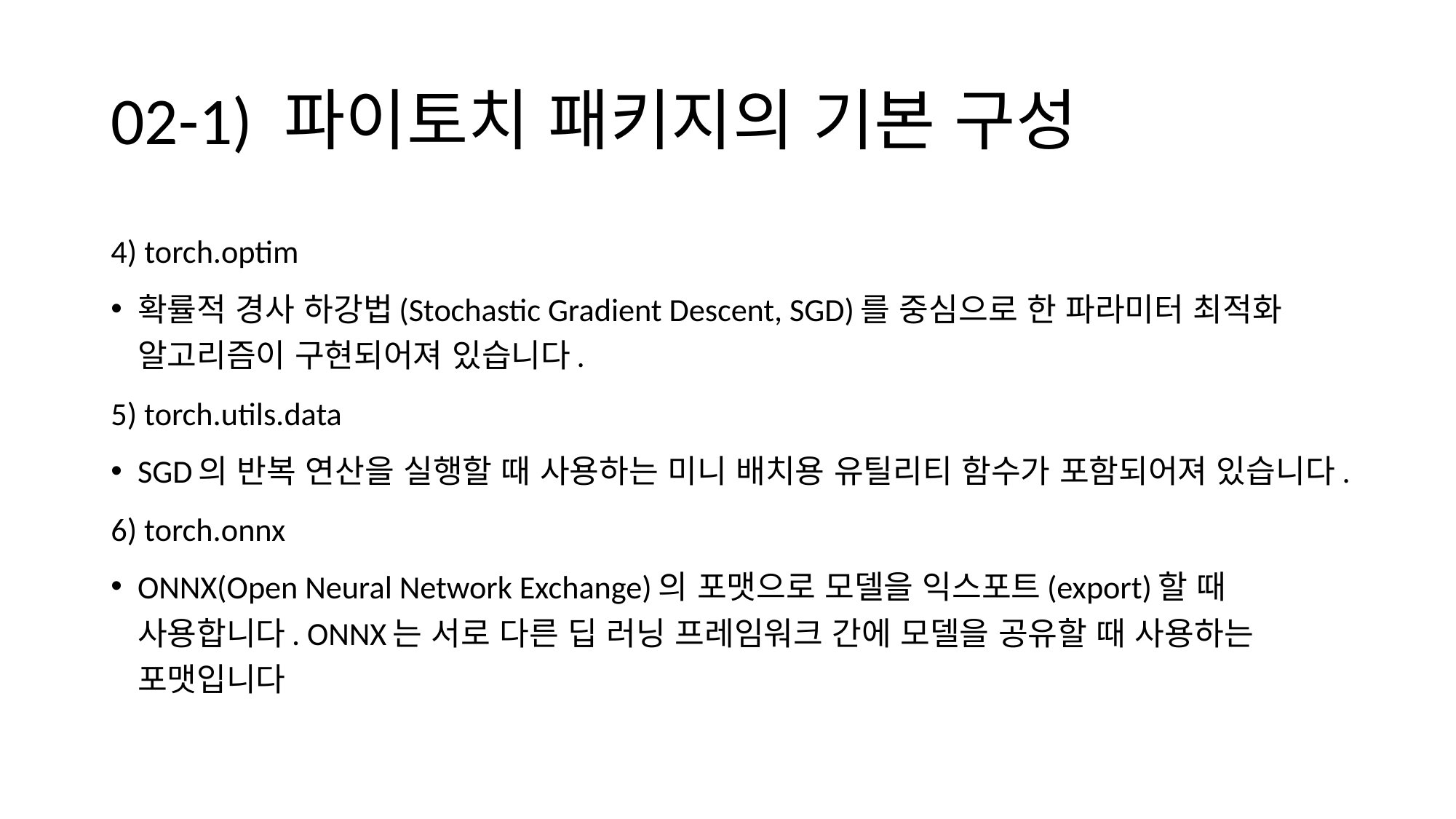

# 02-1) 파이토치 패키지의 기본 구성
4) torch.optim
확률적 경사 하강법(Stochastic Gradient Descent, SGD)를 중심으로 한 파라미터 최적화 알고리즘이 구현되어져 있습니다.
5) torch.utils.data
SGD의 반복 연산을 실행할 때 사용하는 미니 배치용 유틸리티 함수가 포함되어져 있습니다.
6) torch.onnx
ONNX(Open Neural Network Exchange)의 포맷으로 모델을 익스포트(export)할 때 사용합니다. ONNX는 서로 다른 딥 러닝 프레임워크 간에 모델을 공유할 때 사용하는 포맷입니다